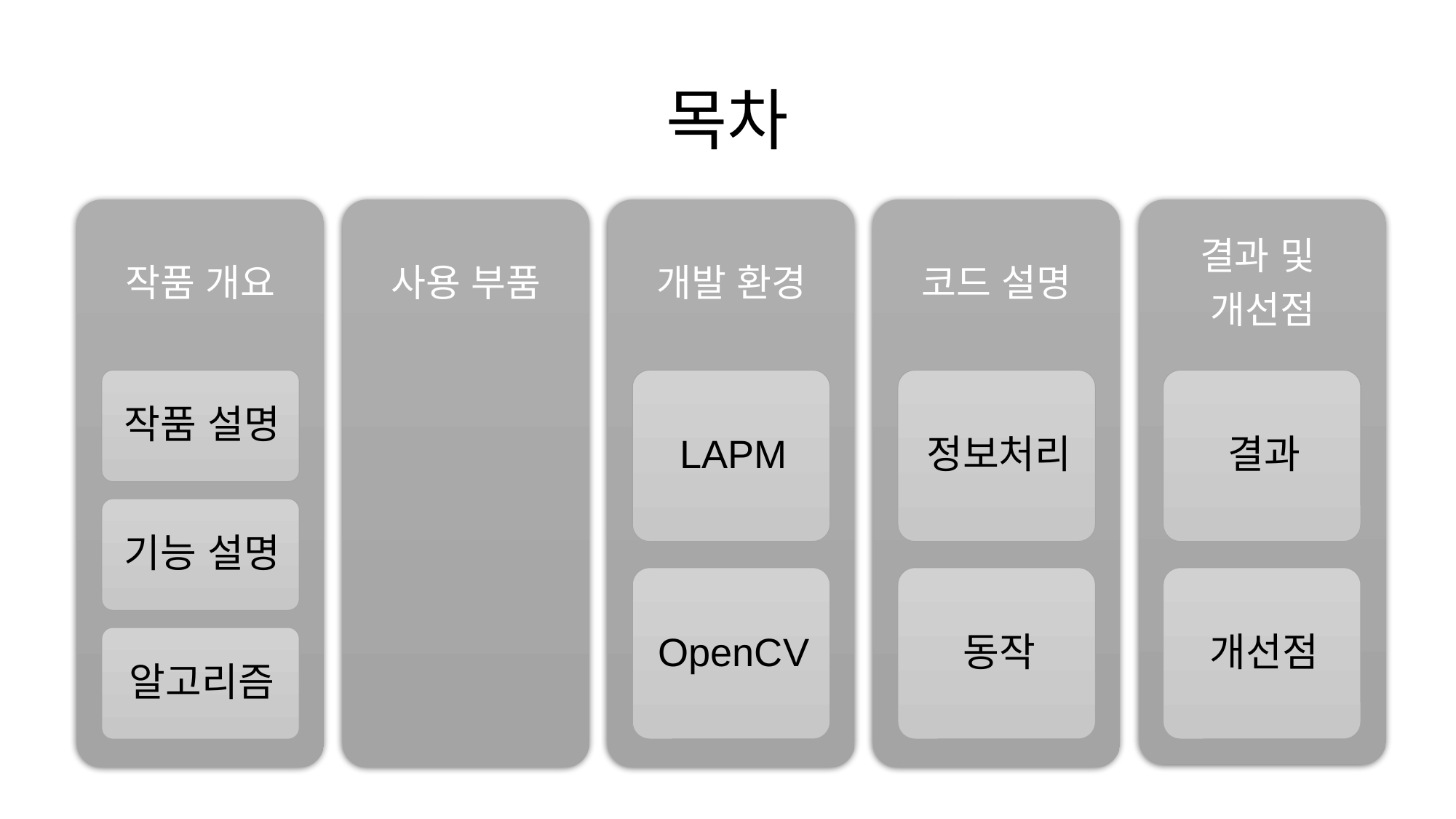

# 목차
작품 개요
작품 설명
기능 설명
알고리즘
사용 부품
개발 환경
LAPM
OpenCV
코드 설명
정보처리
동작
결과 및
개선점
결과
개선점